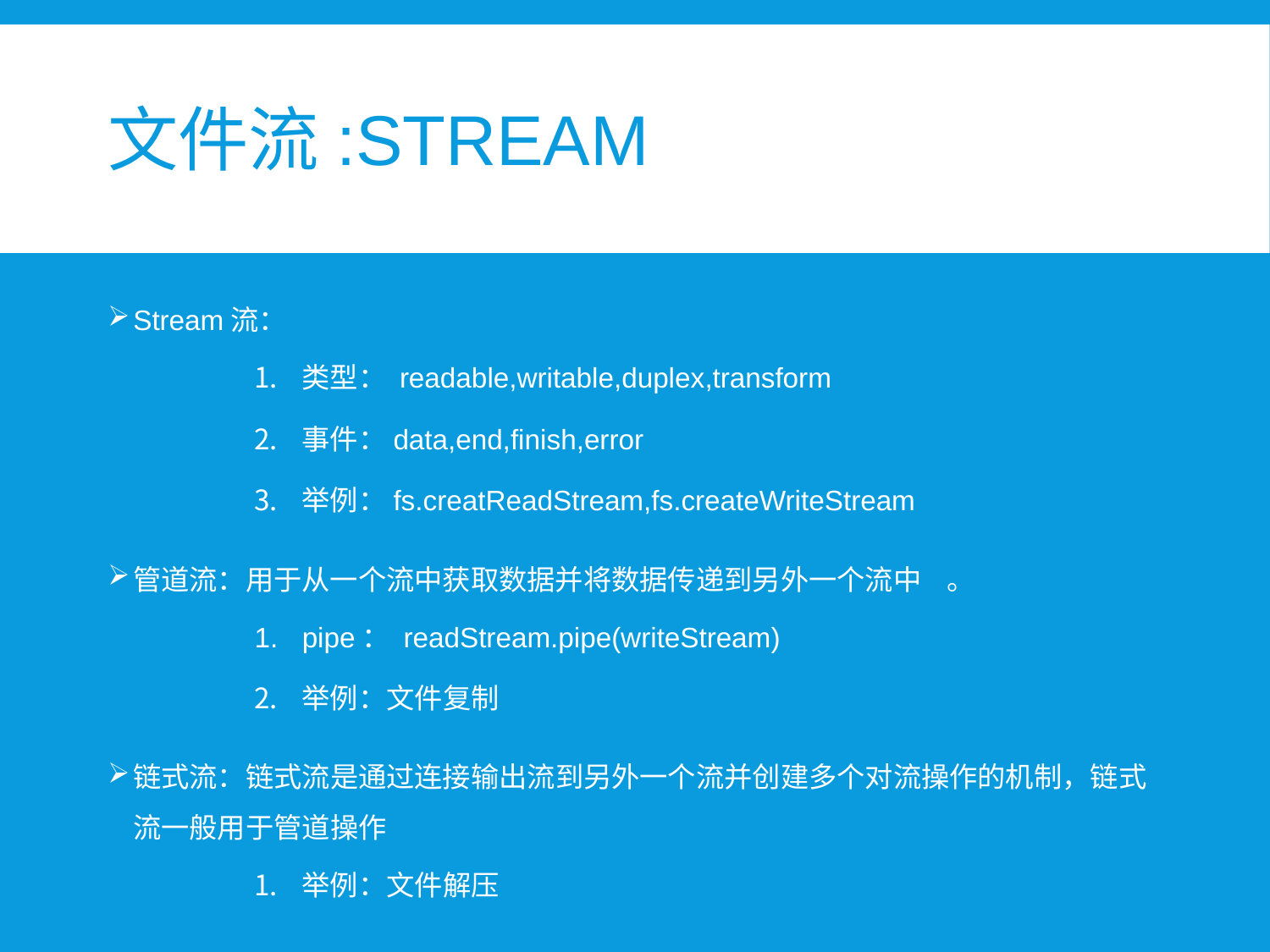

# 文件流:stream
Stream流：
类型： readable,writable,duplex,transform
事件：data,end,finish,error
举例：fs.creatReadStream,fs.createWriteStream
管道流：用于从一个流中获取数据并将数据传递到另外一个流中    。
pipe： readStream.pipe(writeStream)
举例：文件复制
链式流：链式流是通过连接输出流到另外一个流并创建多个对流操作的机制，链式流一般用于管道操作
举例：文件解压